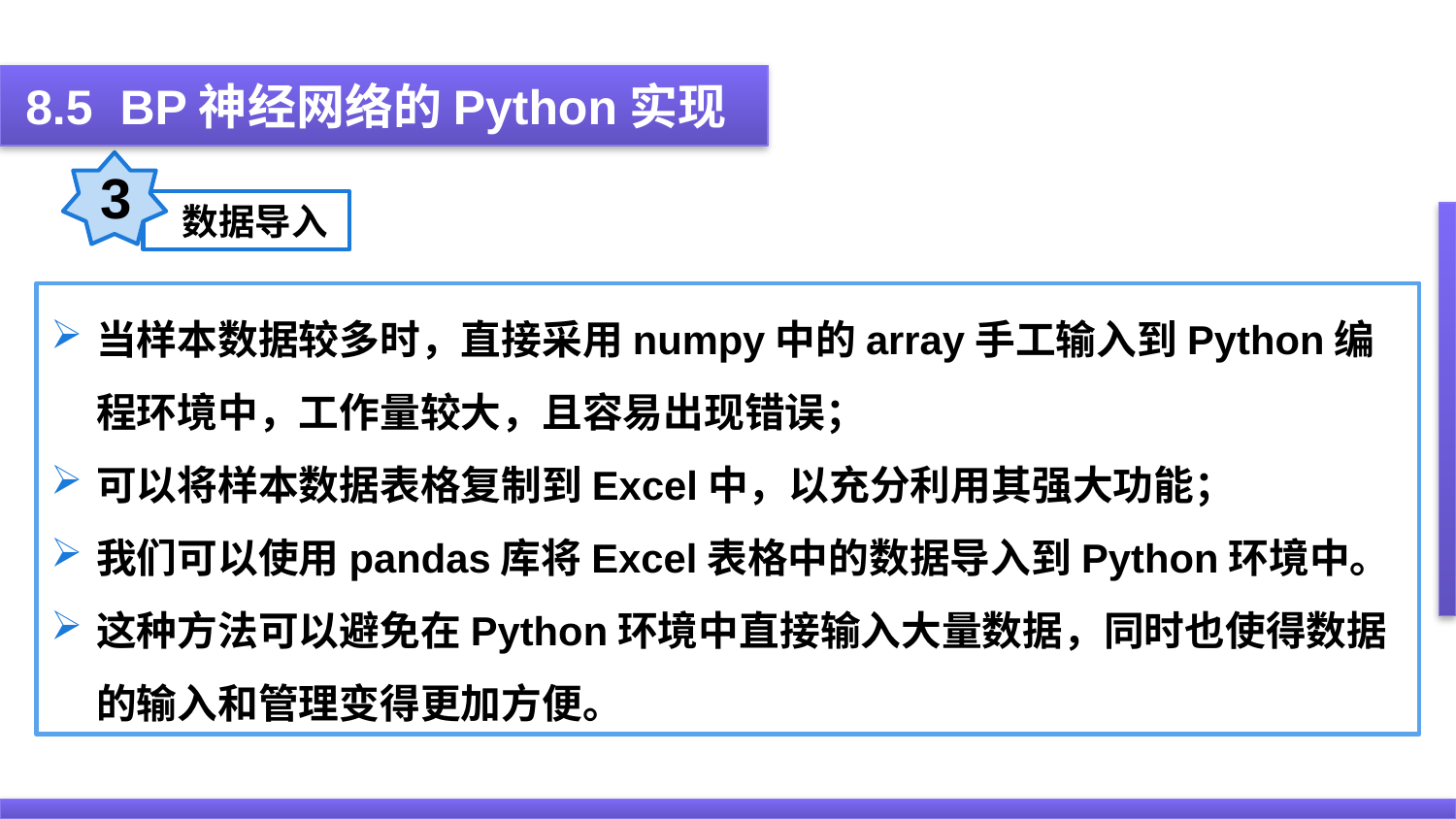

8.5  BP神经网络的Python实现
3
 数据导入
当样本数据较多时，直接采用numpy中的array手工输入到Python编程环境中，工作量较大，且容易出现错误；
可以将样本数据表格复制到Excel中，以充分利用其强大功能；
我们可以使用pandas库将Excel表格中的数据导入到Python环境中。
这种方法可以避免在Python环境中直接输入大量数据，同时也使得数据的输入和管理变得更加方便。